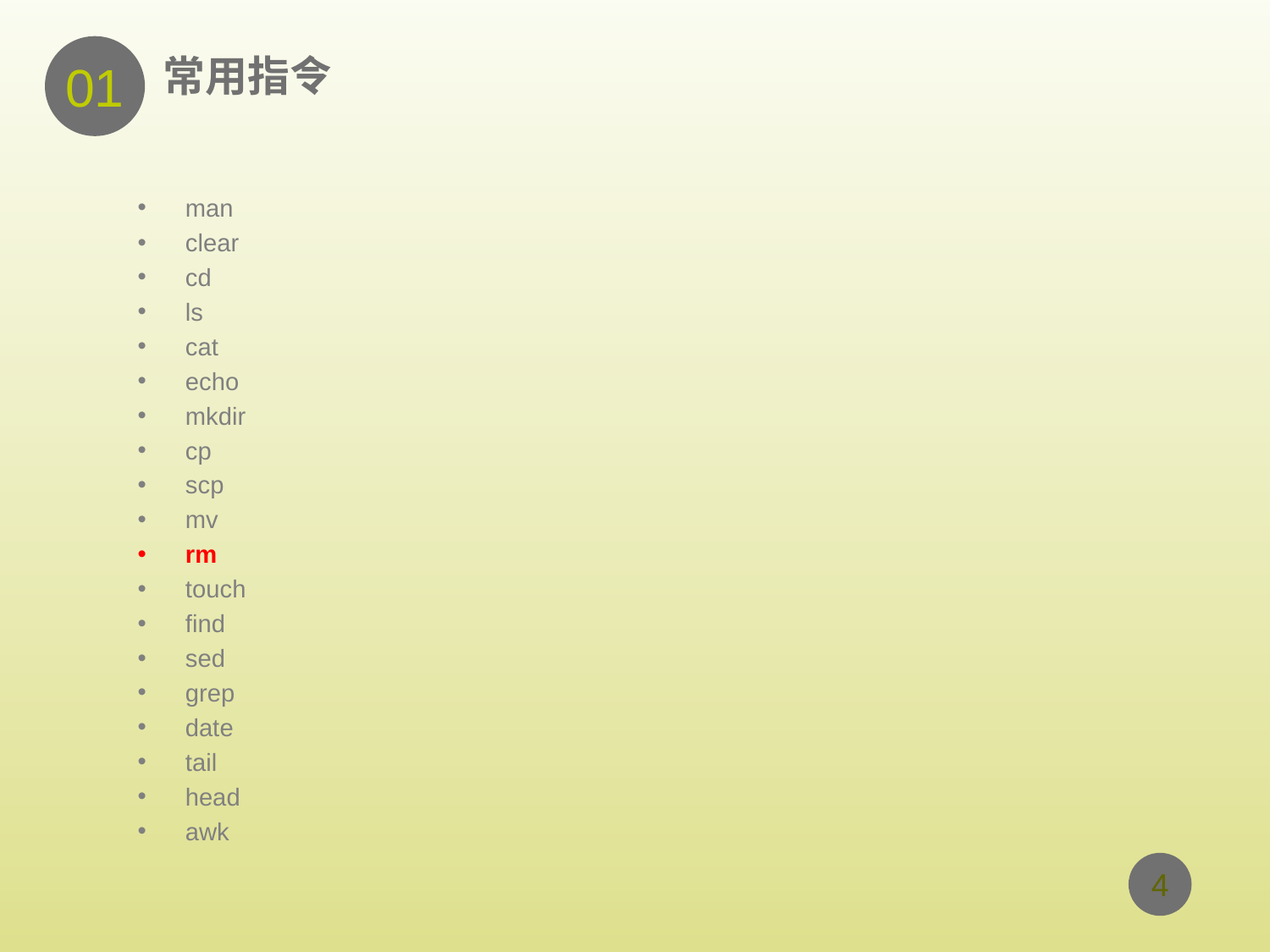

01
# 常用指令

man
clear
cd
ls
cat
echo
mkdir
cp
scp
mv
rm
touch
find
sed
grep
date
tail
head
awk

4